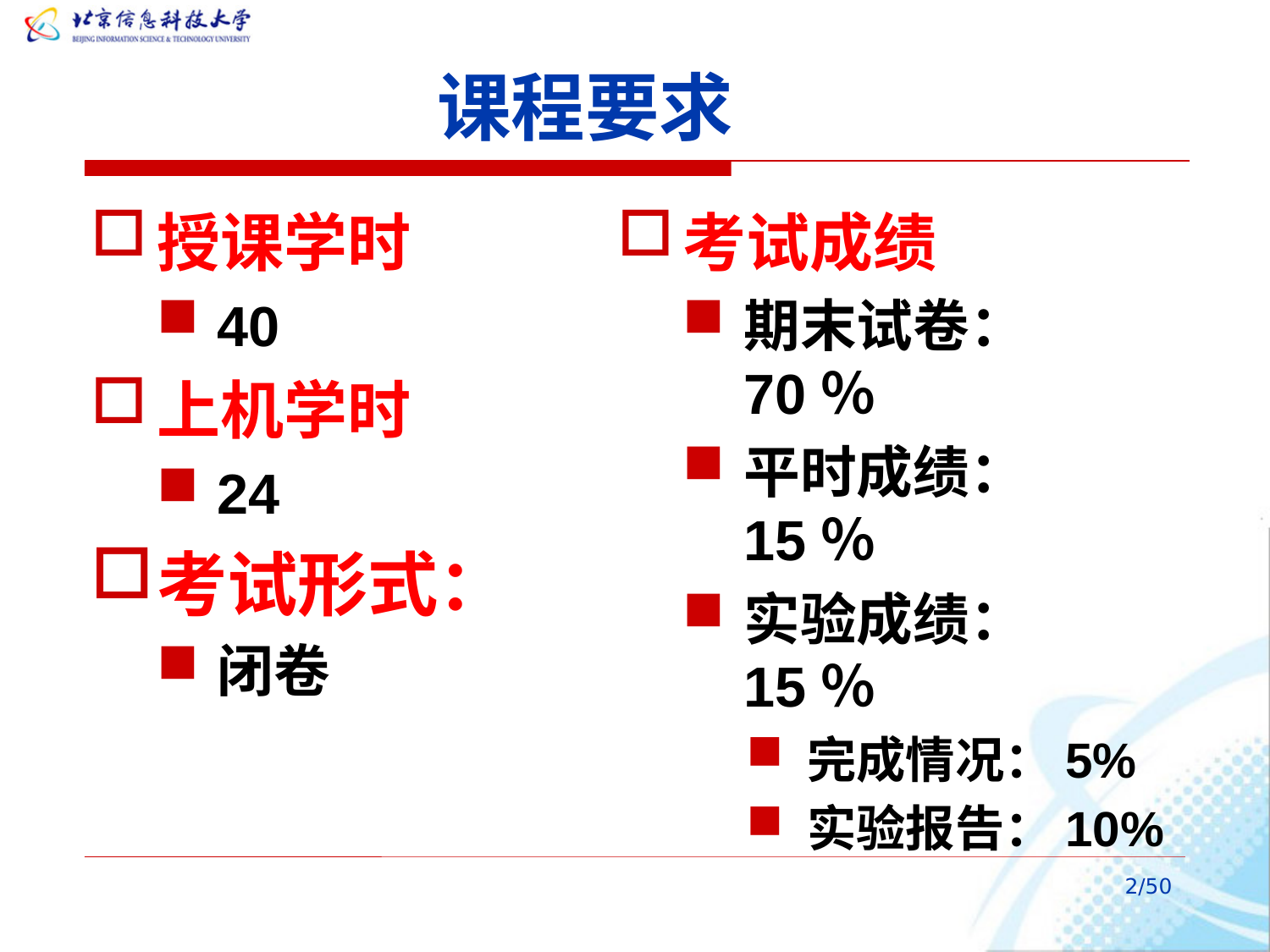

# 课程要求
授课学时
40
上机学时
24
考试形式：
闭卷

考试成绩
期末试卷：70％
平时成绩：15％
实验成绩：15％
完成情况：5%
实验报告：10%

2/50